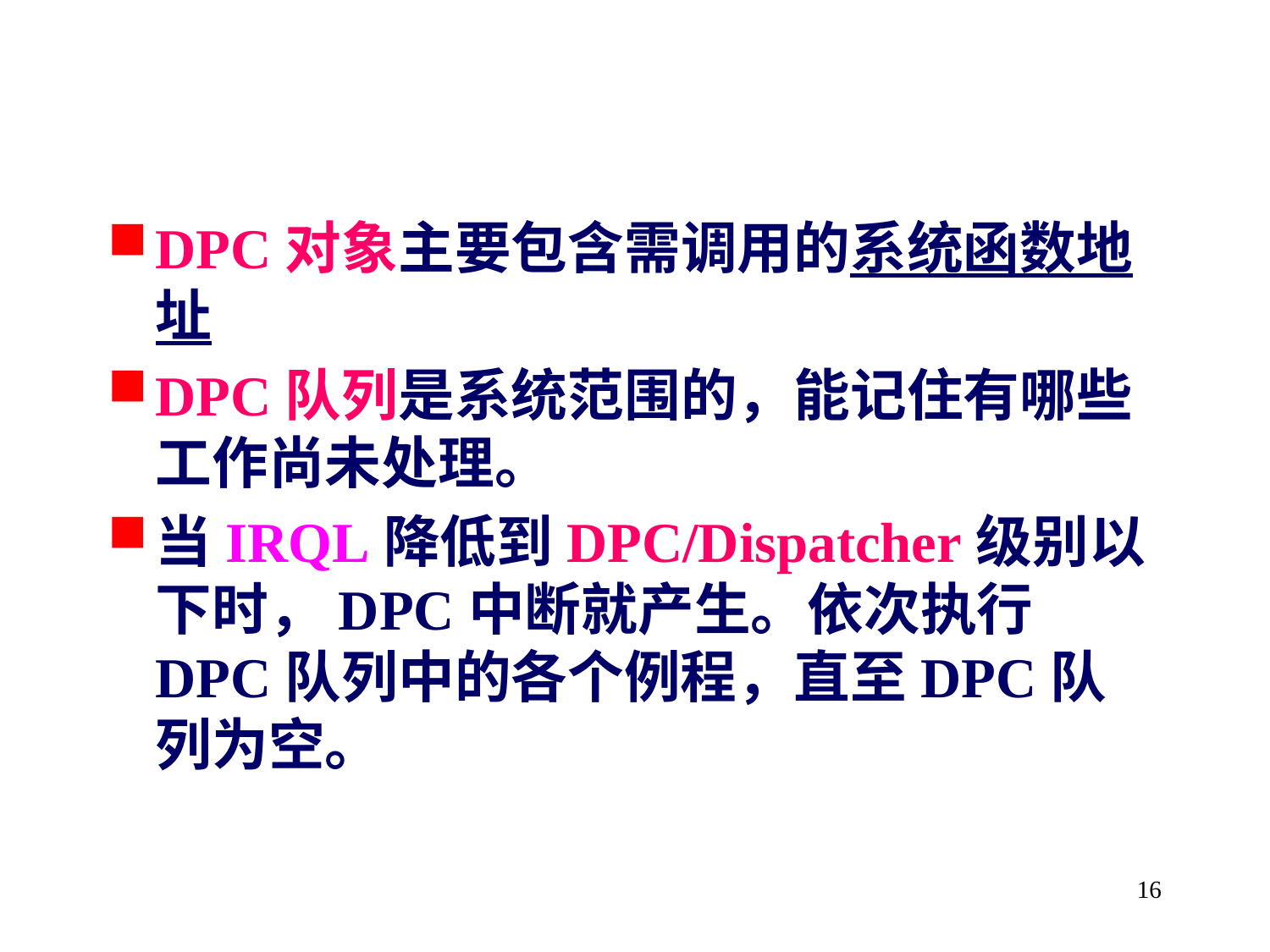

DPC对象主要包含需调用的系统函数地址
DPC队列是系统范围的，能记住有哪些工作尚未处理。
当IRQL降低到DPC/Dispatcher级别以下时，DPC中断就产生。依次执行DPC队列中的各个例程，直至DPC队列为空。
16